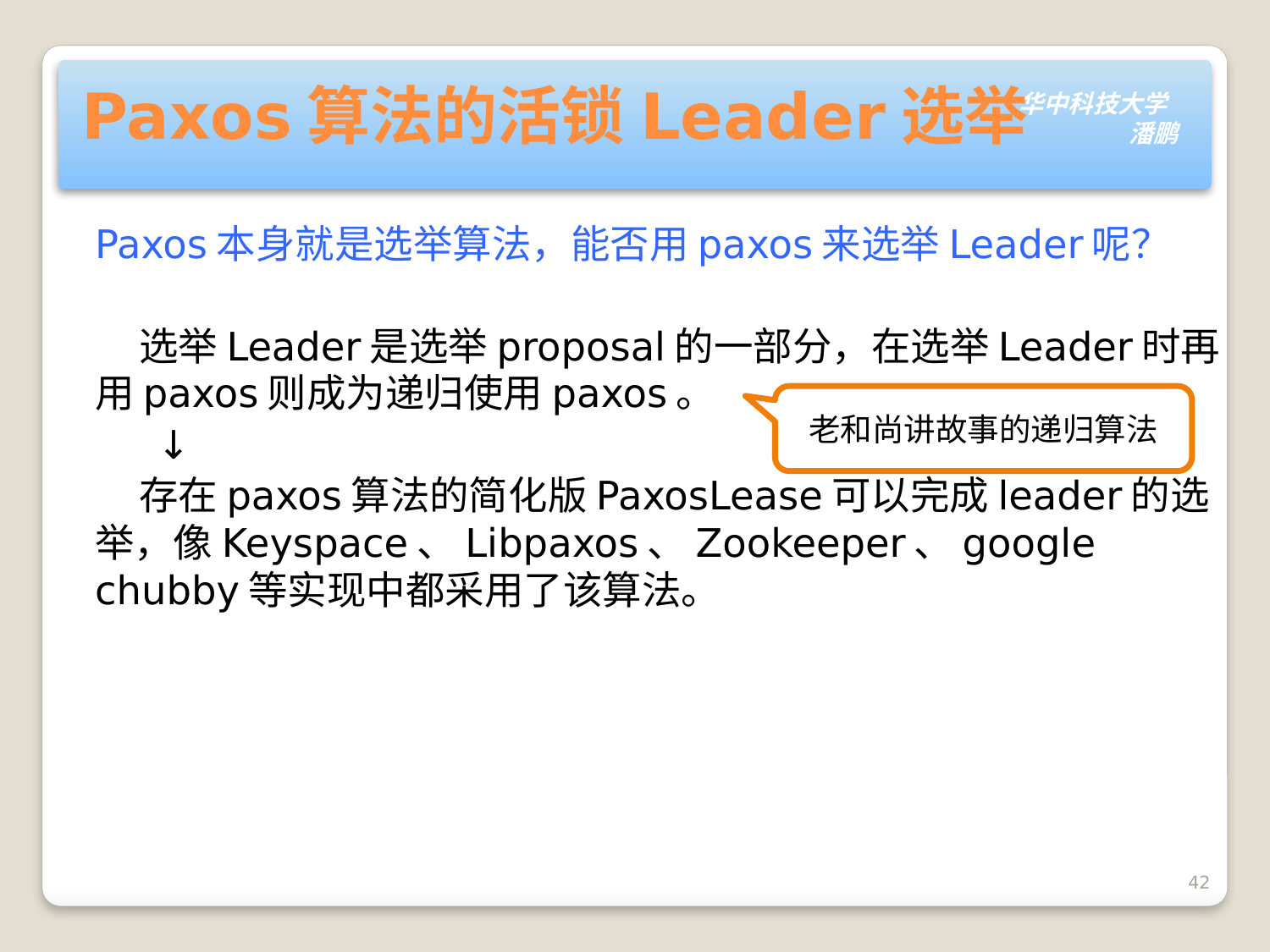

# Paxos算法的活锁Leader选举
Paxos本身就是选举算法，能否用paxos来选举Leader呢？

    选举Leader是选举proposal的一部分，在选举Leader时再用paxos则成为递归使用paxos。
     ↓
    存在paxos算法的简化版PaxosLease可以完成leader的选举，像Keyspace、Libpaxos、Zookeeper、google chubby等实现中都采用了该算法。
老和尚讲故事的递归算法
42